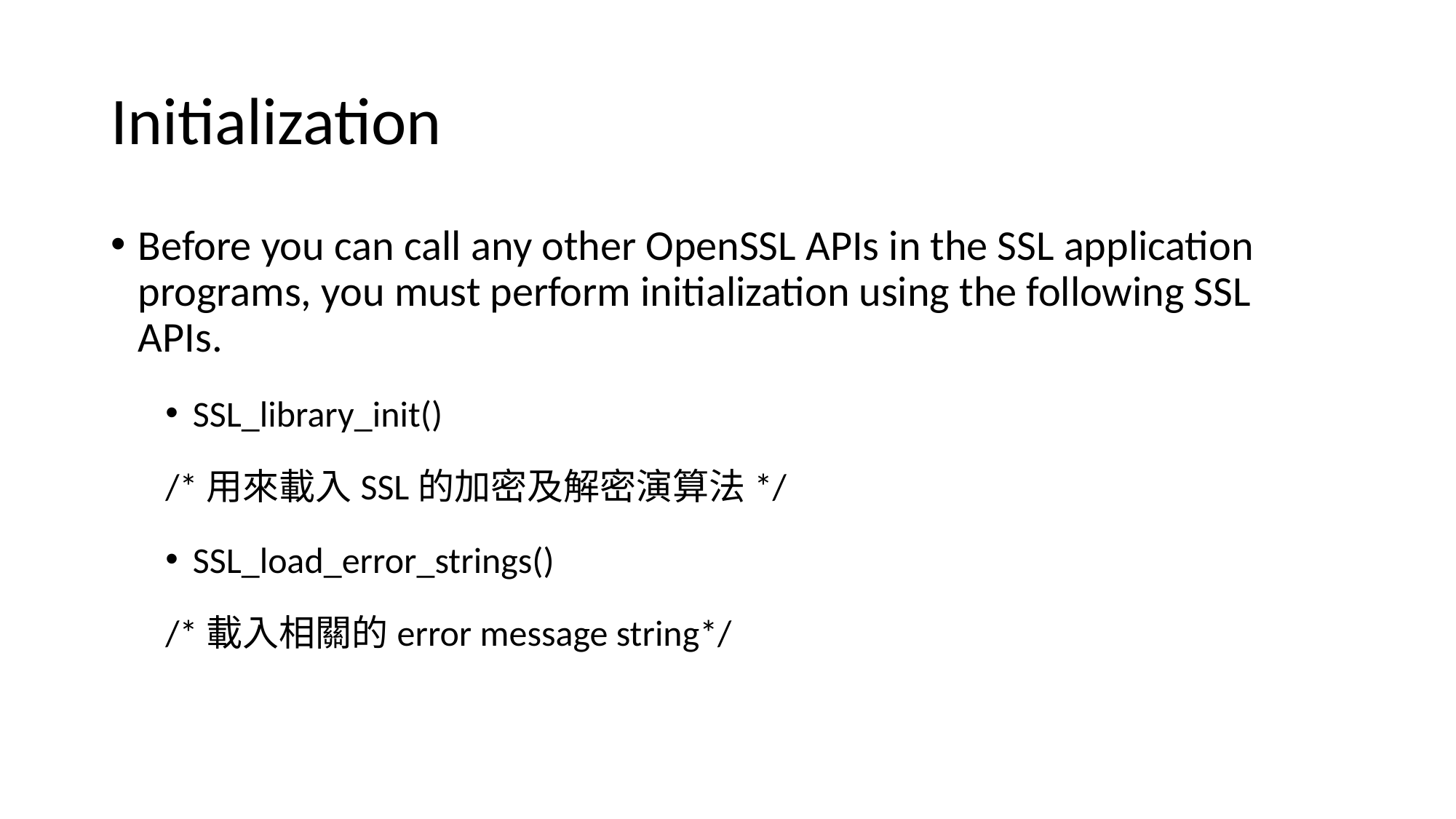

# Initialization
Before you can call any other OpenSSL APIs in the SSL application programs, you must perform initialization using the following SSL APIs.
SSL_library_init()
/*用來載入SSL的加密及解密演算法*/
SSL_load_error_strings()
/*載入相關的error message string*/